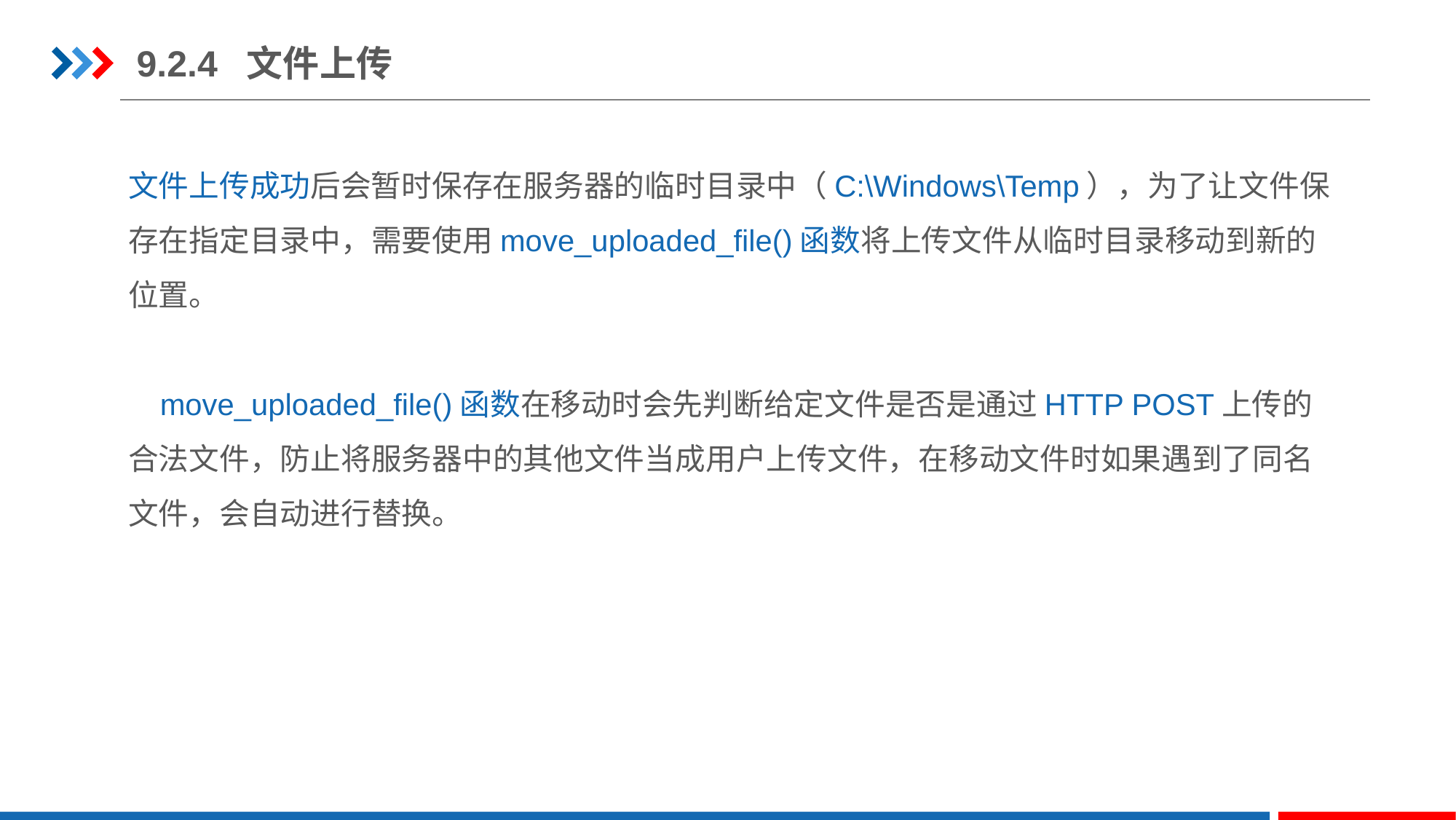

9.2.4  文件上传
文件上传成功后会暂时保存在服务器的临时目录中（C:\Windows\Temp），为了让文件保存在指定目录中，需要使用move_uploaded_file()函数将上传文件从临时目录移动到新的位置。

move_uploaded_file()函数在移动时会先判断给定文件是否是通过HTTP POST上传的合法文件，防止将服务器中的其他文件当成用户上传文件，在移动文件时如果遇到了同名文件，会自动进行替换。